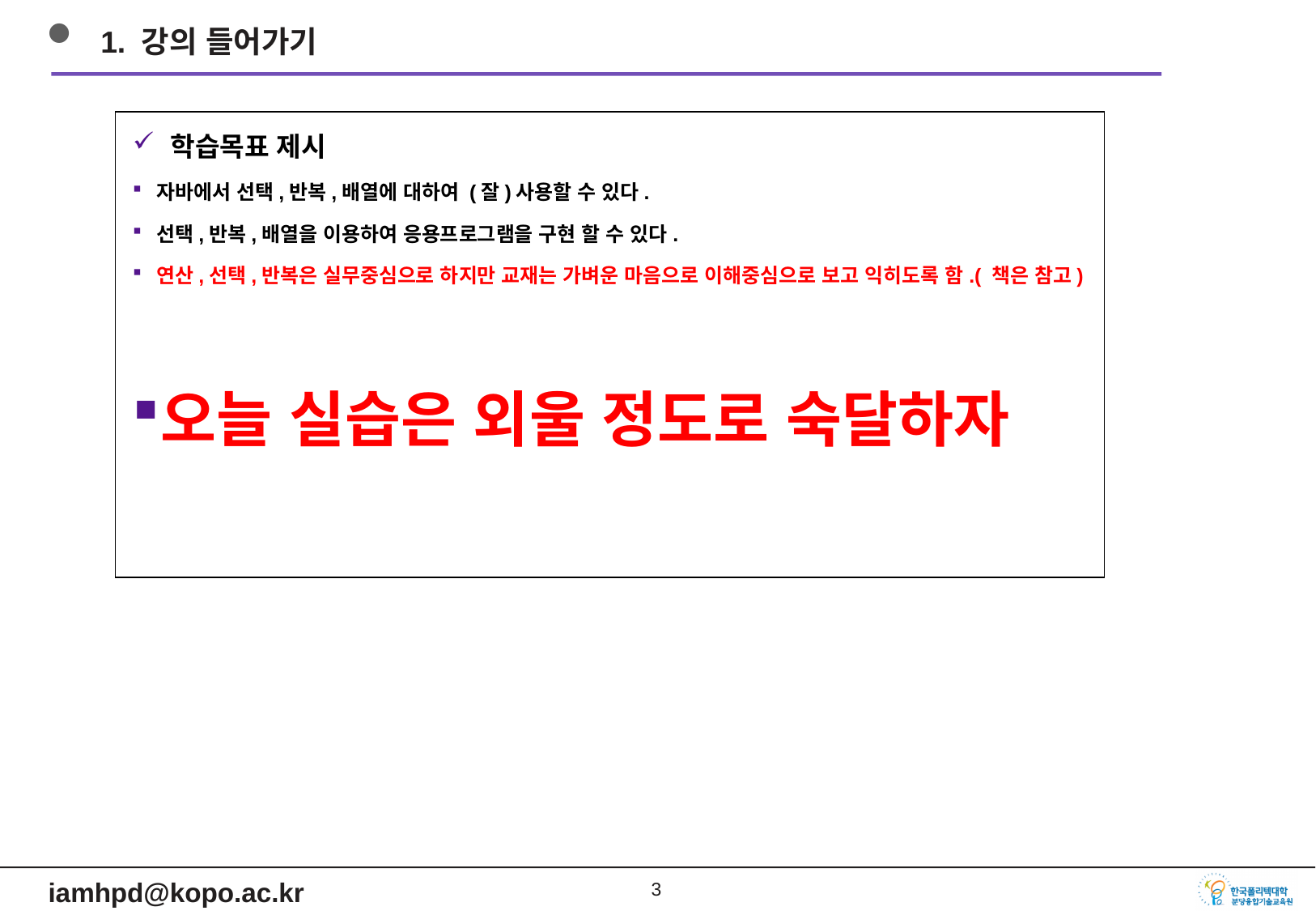

1. 강의 들어가기
학습목표 제시
자바에서 선택,반복,배열에 대하여 (잘)사용할 수 있다.
선택,반복,배열을 이용하여 응용프로그램을 구현 할 수 있다.
연산,선택,반복은 실무중심으로 하지만 교재는 가벼운 마음으로 이해중심으로 보고 익히도록 함.( 책은 참고)

오늘 실습은 외울 정도로 숙달하자
3